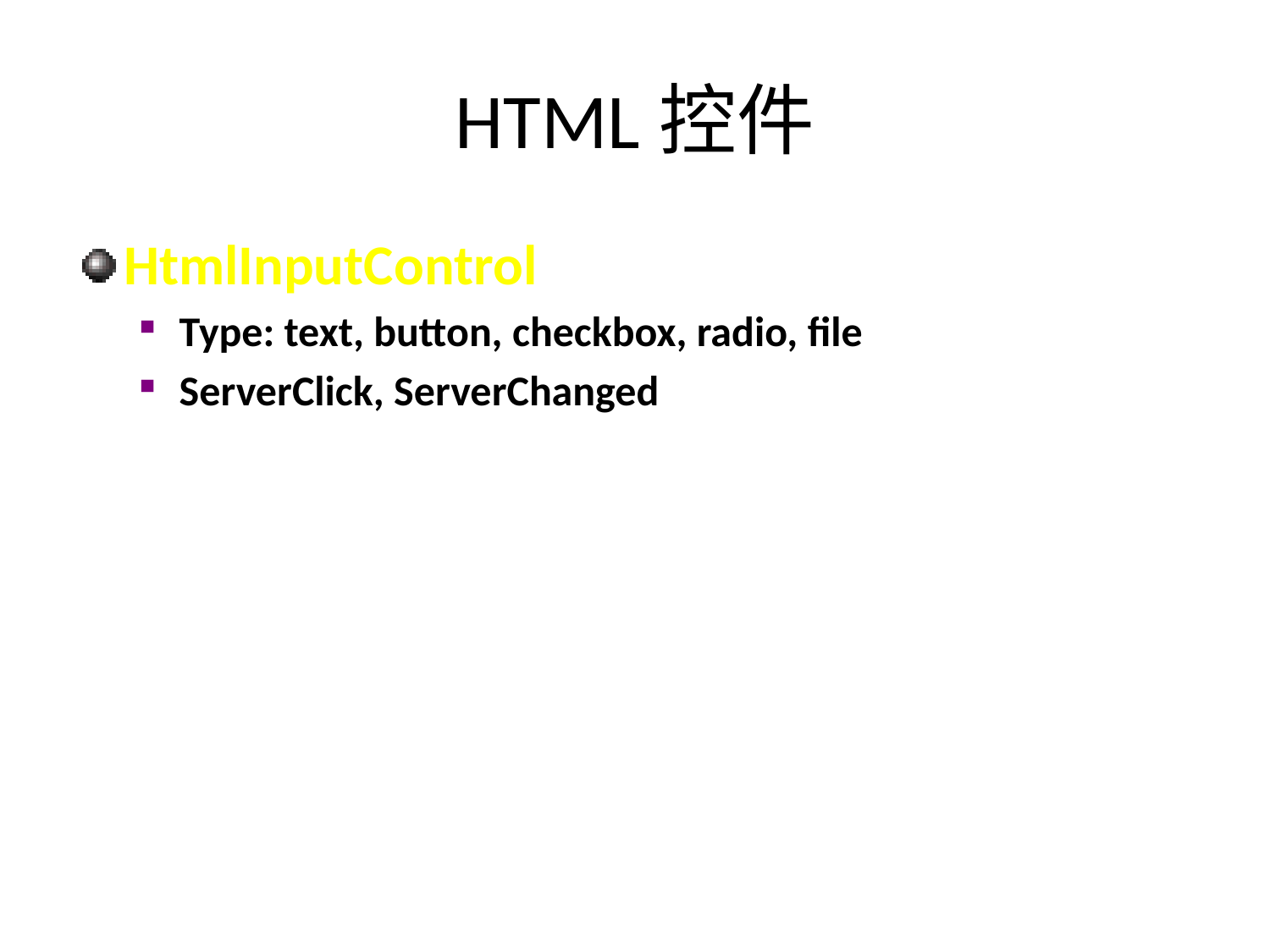

# HTML控件
HtmlInputControl
Type: text, button, checkbox, radio, file
ServerClick, ServerChanged
24